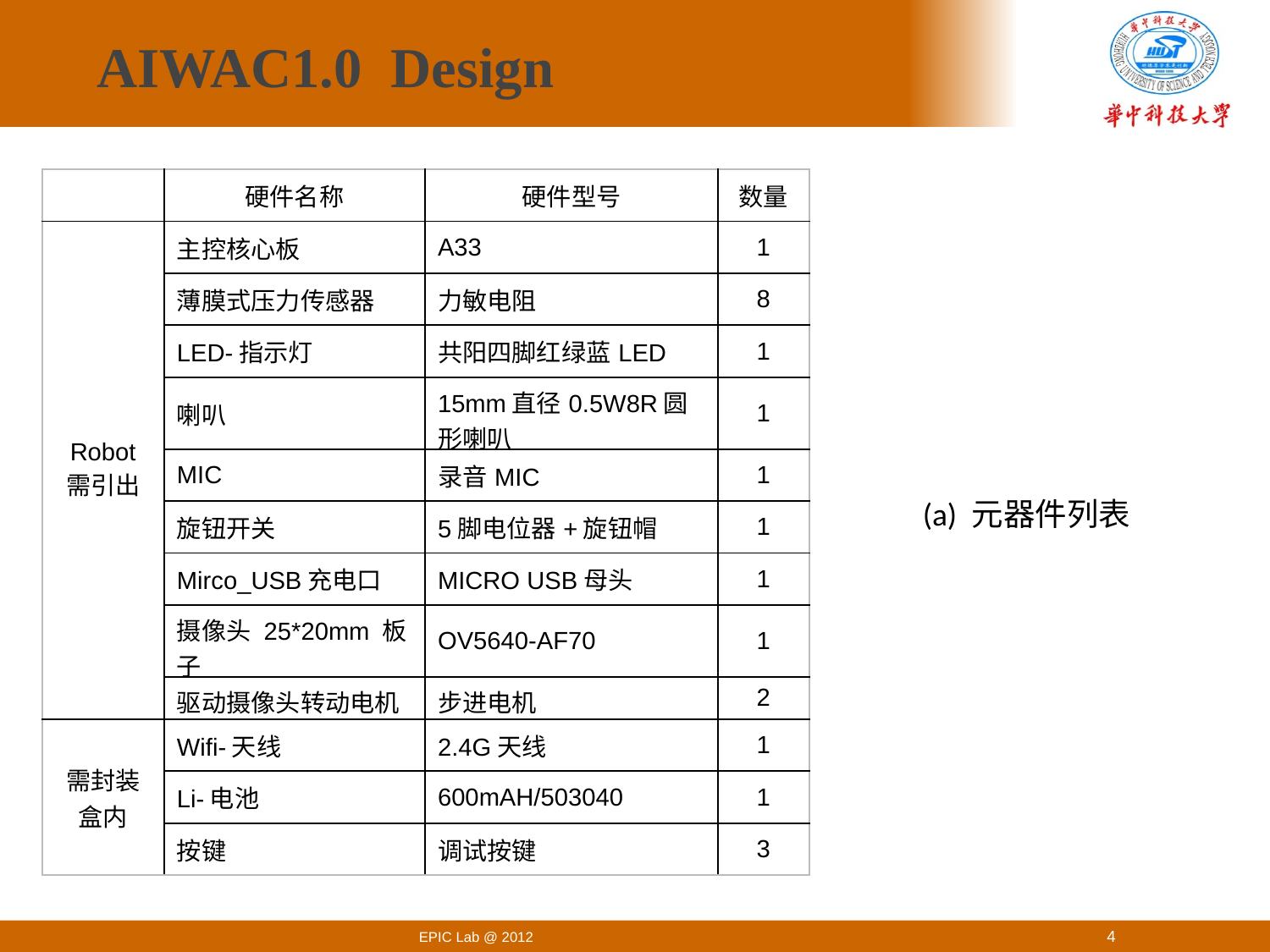

AIWAC1.0  Design
|  | 硬件名称 | 硬件型号 | 数量 |
| --- | --- | --- | --- |
| Robot 需引出 | 主控核心板 | A33 | 1 |
|  | 薄膜式压力传感器 | 力敏电阻 | 8 |
|  | LED-指示灯 | 共阳四脚红绿蓝LED | 1 |
|  | 喇叭 | 15mm直径0.5W8R圆形喇叭 | 1 |
|  | MIC | 录音MIC | 1 |
|  | 旋钮开关 | 5脚电位器+旋钮帽 | 1 |
|  | Mirco\_USB充电口 | MICRO USB母头 | 1 |
|  | 摄像头 25\*20mm 板子 | OV5640-AF70 | 1 |
|  | 驱动摄像头转动电机 | 步进电机 | 2 |
| 需封装盒内 | Wifi-天线 | 2.4G天线 | 1 |
|  | Li-电池 | 600mAH/503040 | 1 |
|  | 按键 | 调试按键 | 3 |
(a) 元器件列表
EPIC Lab @ 2012
4